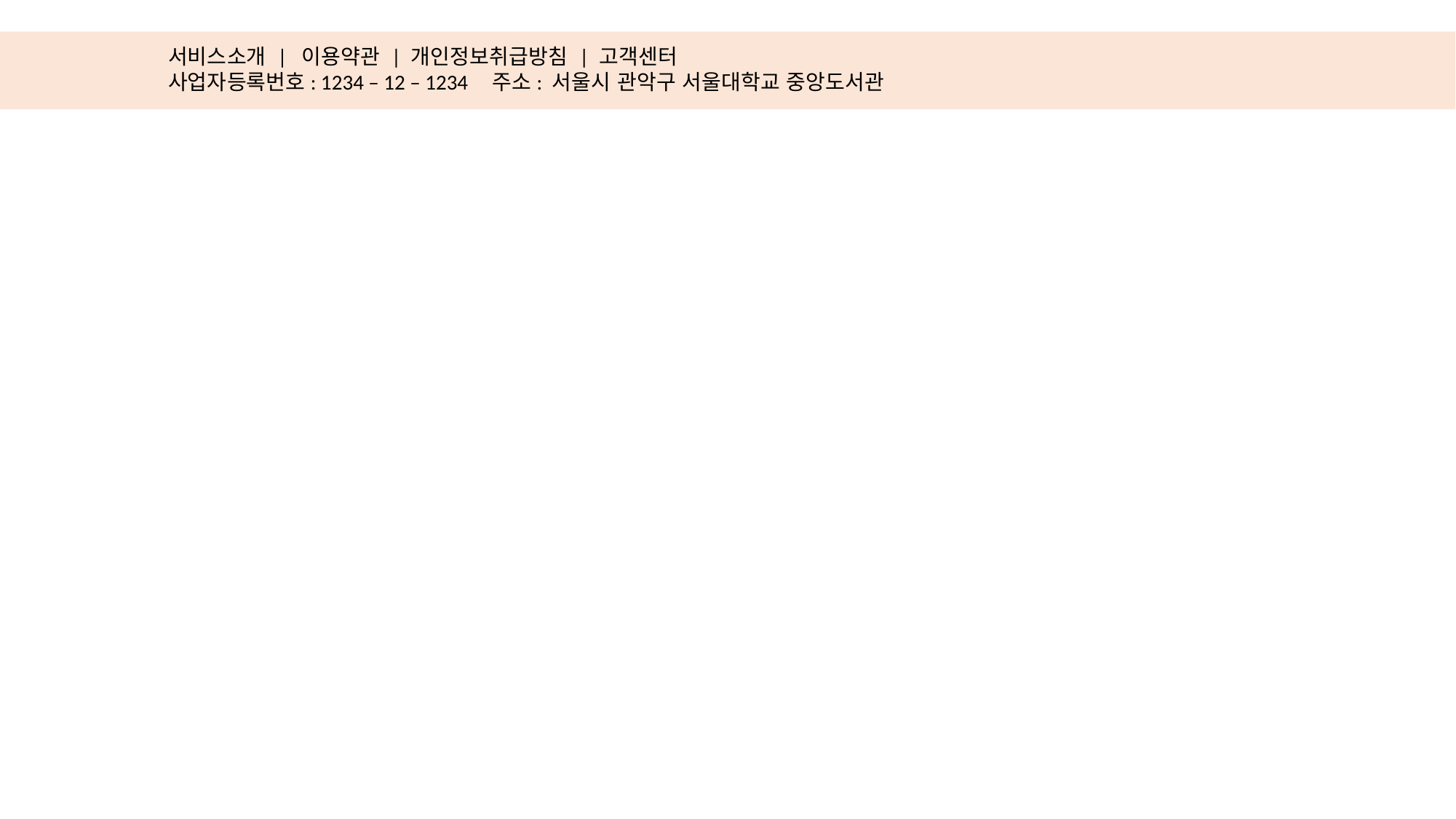

서비스소개 |  이용약관 | 개인정보취급방침 | 고객센터
사업자등록번호: 1234 – 12 – 1234    주소: 서울시 관악구 서울대학교 중앙도서관